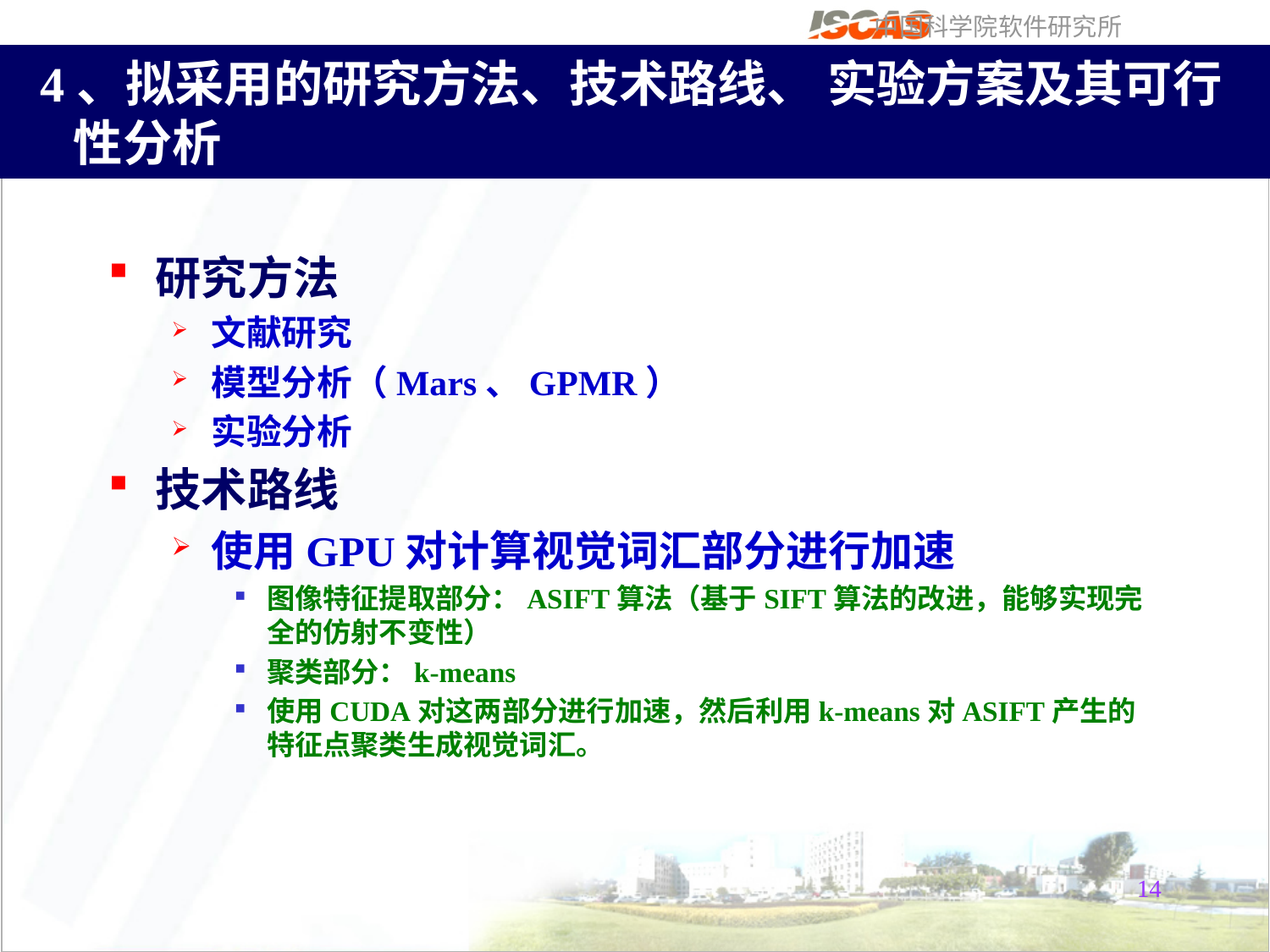

# 4、拟采用的研究方法、技术路线、 实验方案及其可行    性分析
研究方法
文献研究
模型分析（Mars、GPMR）
实验分析
技术路线
使用GPU对计算视觉词汇部分进行加速
图像特征提取部分：ASIFT算法（基于SIFT算法的改进，能够实现完全的仿射不变性）
聚类部分：k-means
使用CUDA对这两部分进行加速，然后利用k-means对ASIFT产生的特征点聚类生成视觉词汇。

14